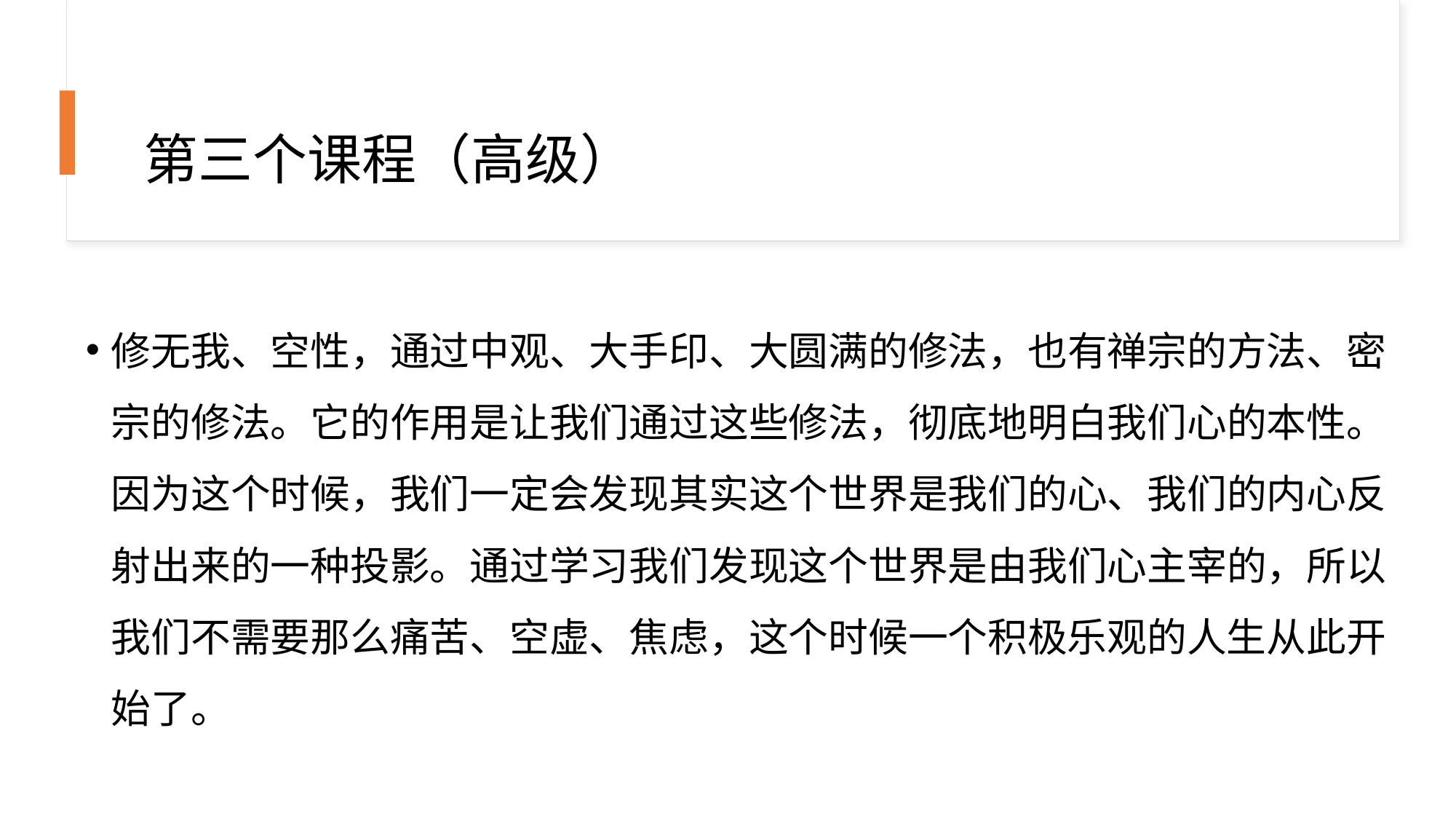

# 第三个课程（高级）

修无我、空性，通过中观、大手印、大圆满的修法，也有禅宗的方法、密宗的修法。它的作用是让我们通过这些修法，彻底地明白我们心的本性。因为这个时候，我们一定会发现其实这个世界是我们的心、我们的内心反射出来的一种投影。通过学习我们发现这个世界是由我们心主宰的，所以我们不需要那么痛苦、空虚、焦虑，这个时候一个积极乐观的人生从此开始了。